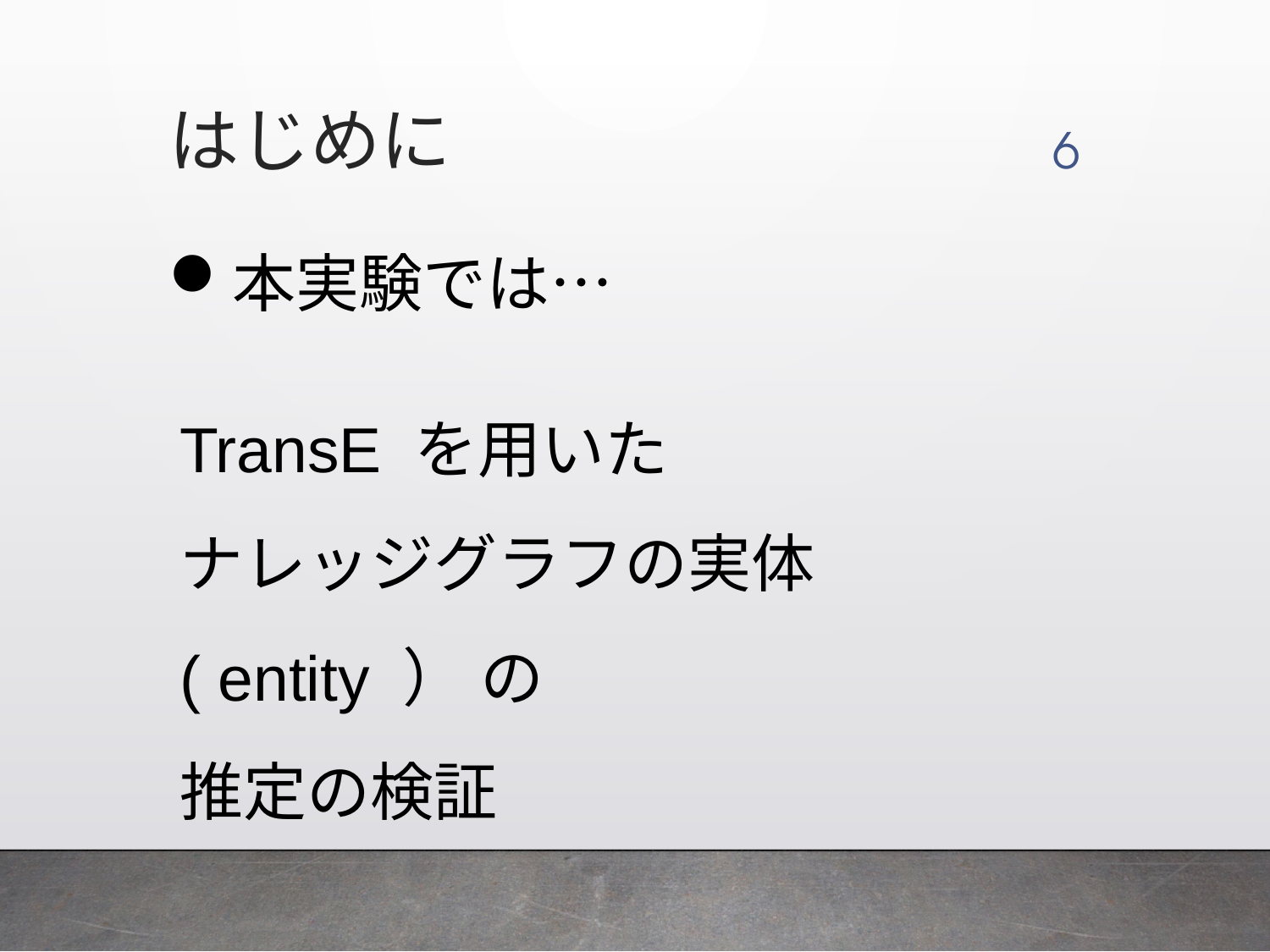

はじめに
6
本実験では…
TransE を用いた
ナレッジグラフの実体 ( entity ） の
推定の検証